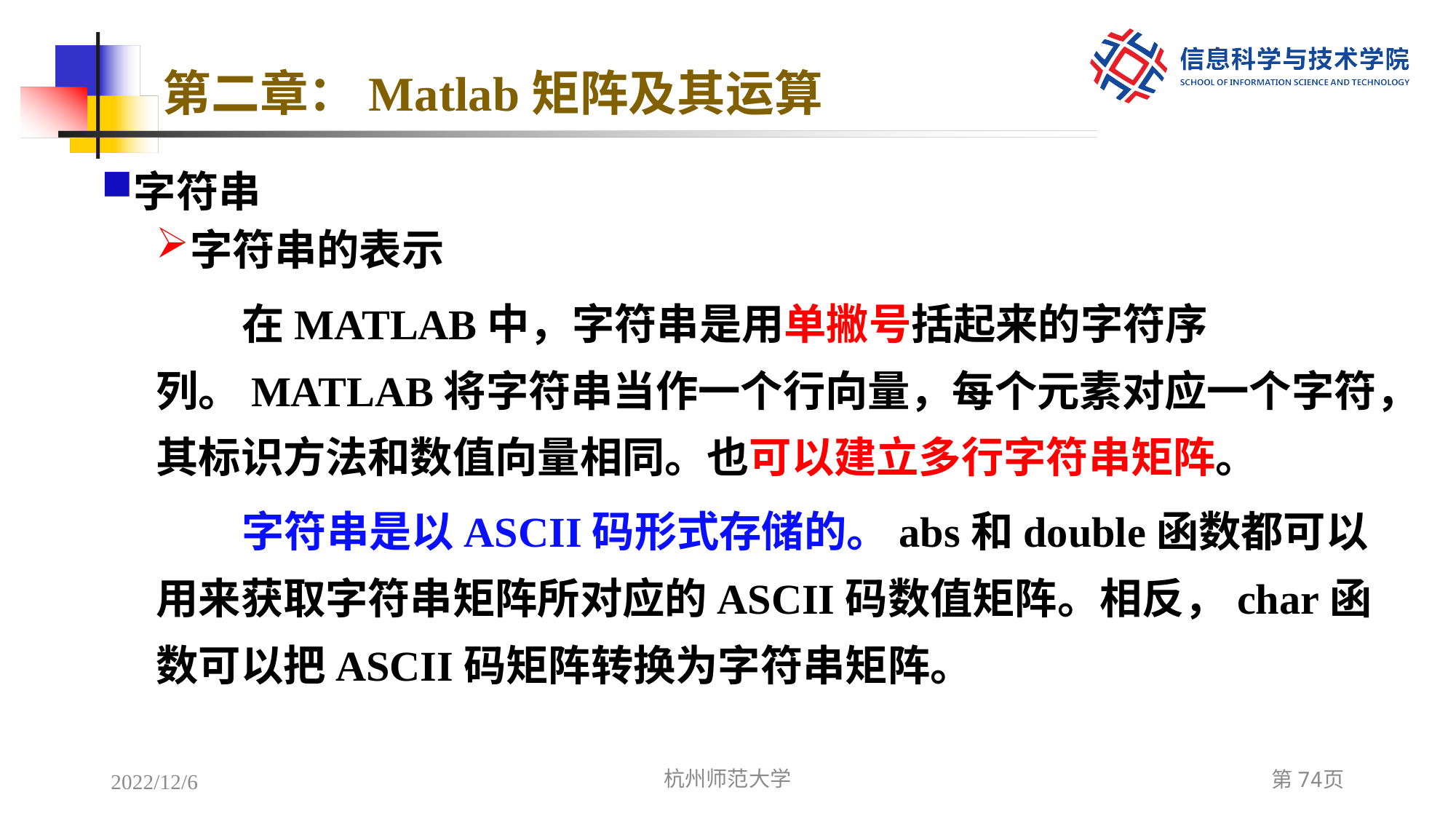

# 第二章：Matlab矩阵及其运算
字符串
字符串的表示
在MATLAB中，字符串是用单撇号括起来的字符序列。MATLAB将字符串当作一个行向量，每个元素对应一个字符，其标识方法和数值向量相同。也可以建立多行字符串矩阵。
字符串是以ASCII码形式存储的。abs和double函数都可以用来获取字符串矩阵所对应的ASCII码数值矩阵。相反，char函数可以把ASCII码矩阵转换为字符串矩阵。

2022/12/6
杭州师范大学
第74页